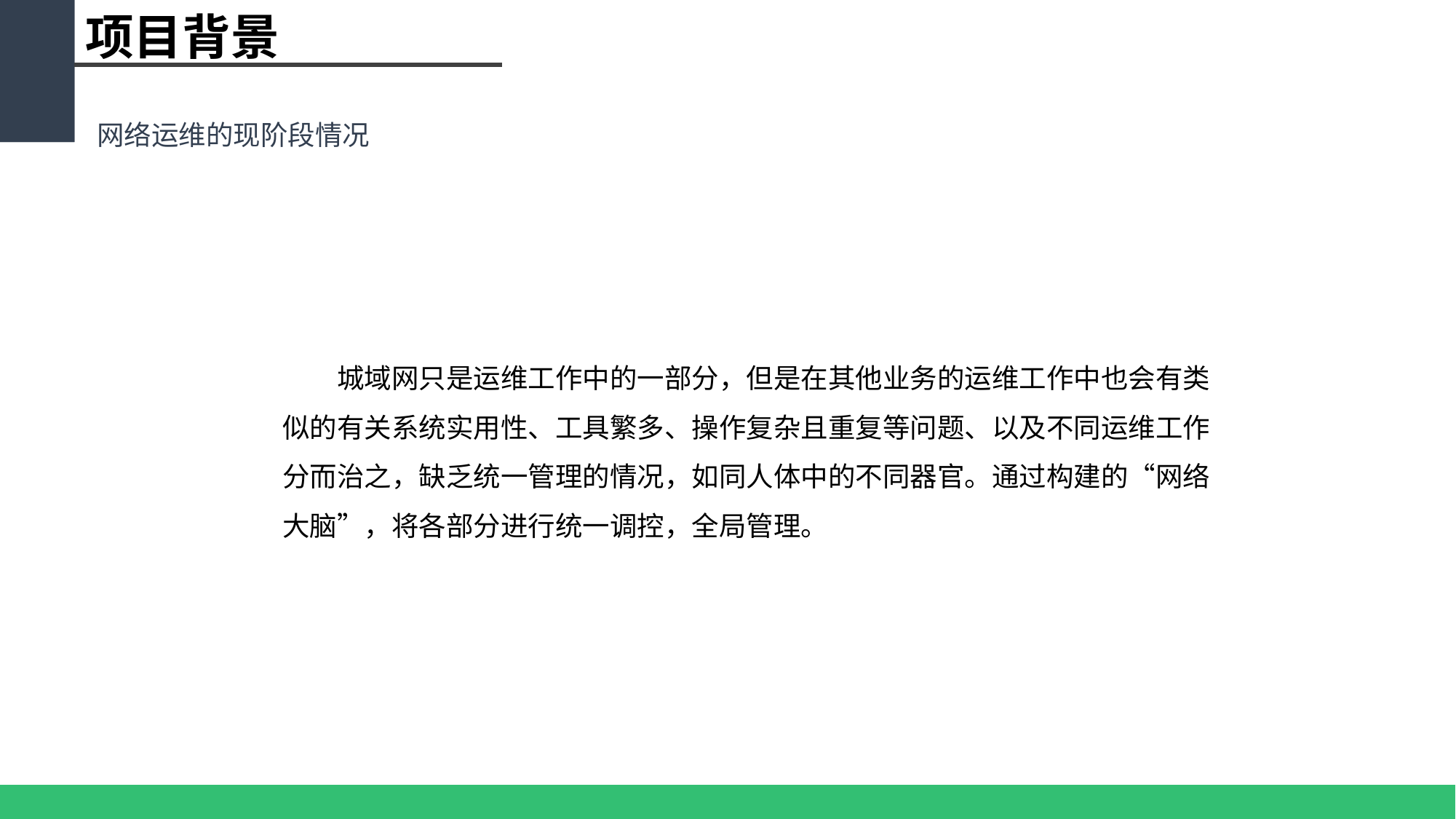

项目背景
网络运维的现阶段情况
城域网只是运维工作中的一部分，但是在其他业务的运维工作中也会有类似的有关系统实用性、工具繁多、操作复杂且重复等问题、以及不同运维工作分而治之，缺乏统一管理的情况，如同人体中的不同器官。通过构建的“网络大脑”，将各部分进行统一调控，全局管理。